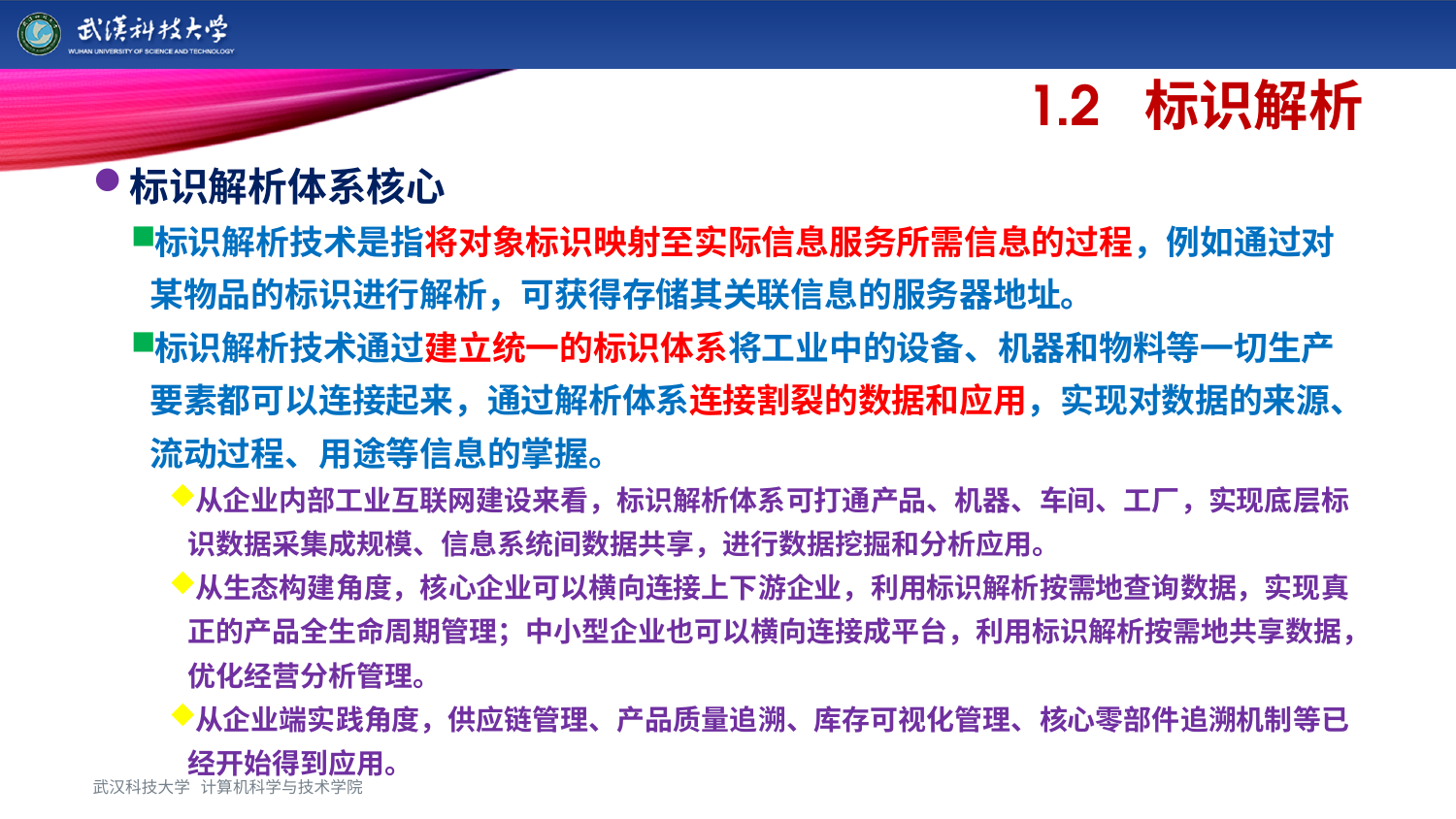

# 1.2  标识解析
标识解析体系核心
标识解析技术是指将对象标识映射至实际信息服务所需信息的过程，例如通过对某物品的标识进行解析，可获得存储其关联信息的服务器地址。
标识解析技术通过建立统一的标识体系将工业中的设备、机器和物料等一切生产要素都可以连接起来，通过解析体系连接割裂的数据和应用，实现对数据的来源、流动过程、用途等信息的掌握。
从企业内部工业互联网建设来看，标识解析体系可打通产品、机器、车间、工厂，实现底层标识数据采集成规模、信息系统间数据共享，进行数据挖掘和分析应用。
从生态构建角度，核心企业可以横向连接上下游企业，利用标识解析按需地查询数据，实现真正的产品全生命周期管理；中小型企业也可以横向连接成平台，利用标识解析按需地共享数据，优化经营分析管理。
从企业端实践角度，供应链管理、产品质量追溯、库存可视化管理、核心零部件追溯机制等已经开始得到应用。

武汉科技大学  计算机科学与技术学院